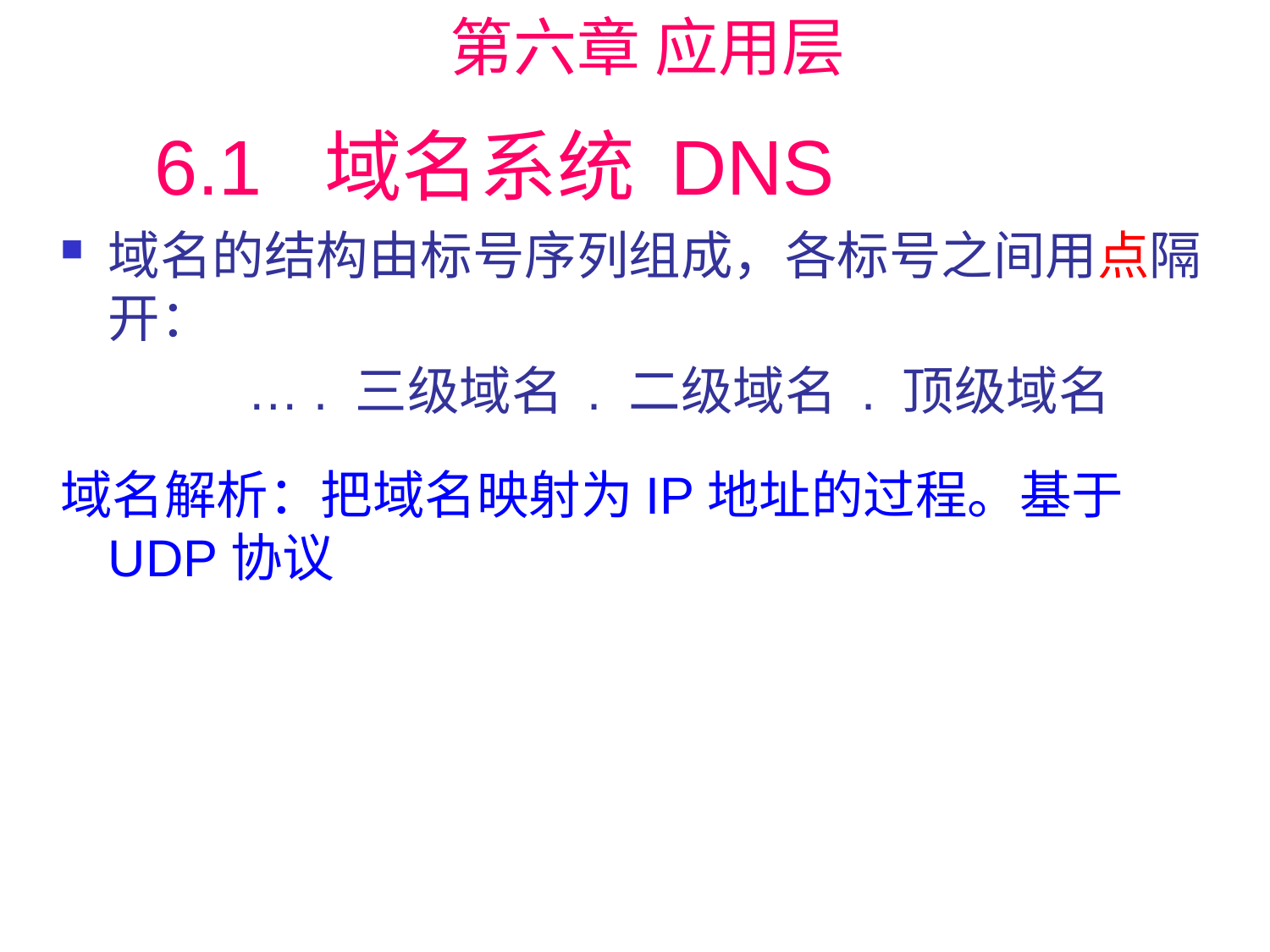

第六章 应用层
# 6.1  域名系统 DNS
域名的结构由标号序列组成，各标号之间用点隔开：
             … . 三级域名 . 二级域名 . 顶级域名
域名解析：把域名映射为IP地址的过程。基于UDP协议